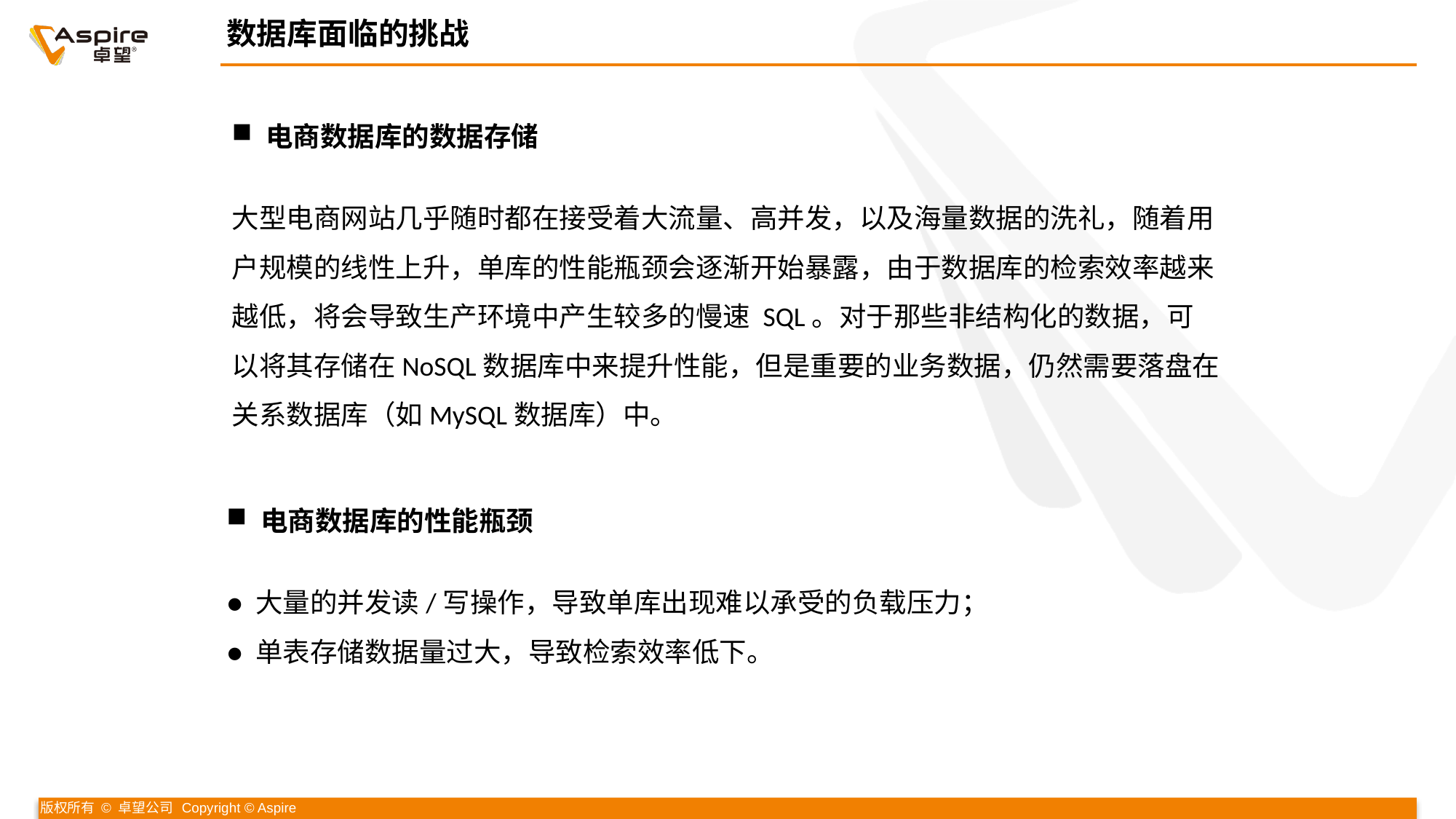

数据库面临的挑战
电商数据库的数据存储

大型电商网站几乎随时都在接受着大流量、高并发，以及海量数据的洗礼，随着用户规模的线性上升，单库的性能瓶颈会逐渐开始暴露，由于数据库的检索效率越来越低，将会导致生产环境中产生较多的慢速 SQL。对于那些非结构化的数据，可以将其存储在NoSQL数据库中来提升性能，但是重要的业务数据，仍然需要落盘在关系数据库（如MySQL数据库）中。
电商数据库的性能瓶颈

● 大量的并发读/写操作，导致单库出现难以承受的负载压力；
● 单表存储数据量过大，导致检索效率低下。